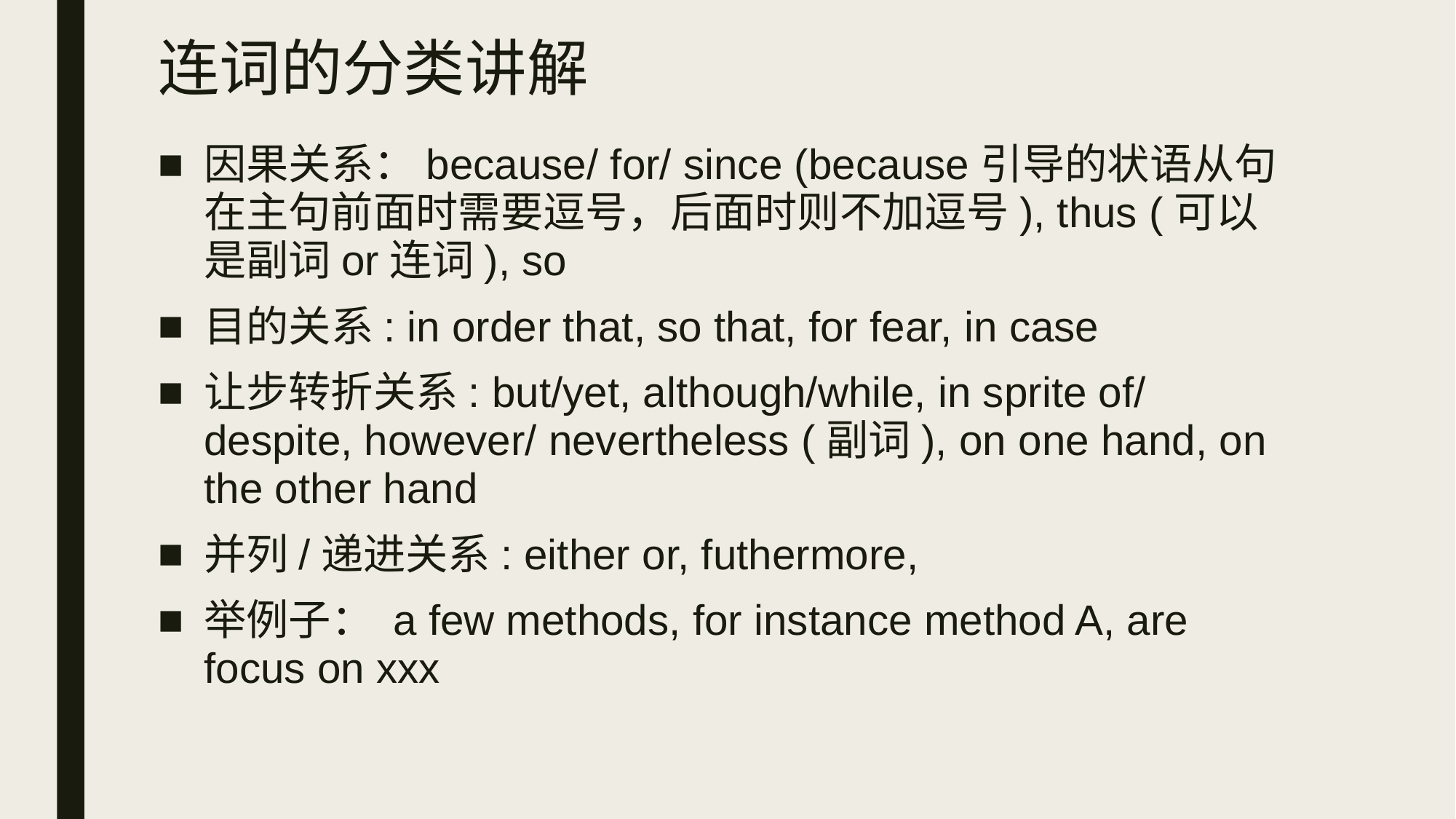

# 连词的分类讲解
因果关系：because/ for/ since (because引导的状语从句在主句前面时需要逗号，后面时则不加逗号), thus (可以是副词or连词), so
目的关系: in order that, so that, for fear, in case
让步转折关系: but/yet, although/while, in sprite of/ despite, however/ nevertheless (副词), on one hand, on the other hand
并列/递进关系: either or, futhermore,
举例子： a few methods, for instance method A, are focus on xxx